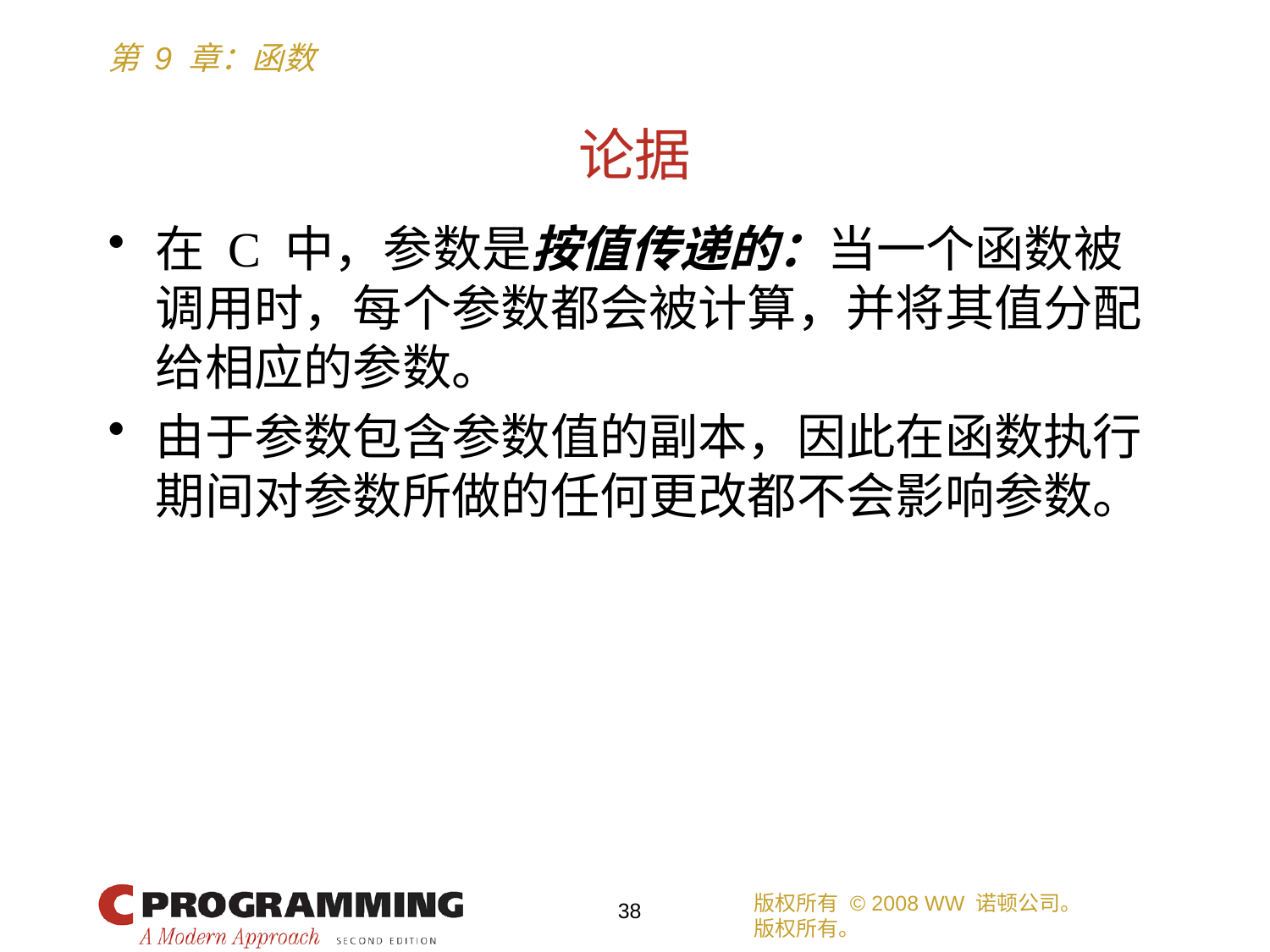

# 论据
在 C 中，参数是按值传递的：当一个函数被调用时，每个参数都会被计算，并将其值分配给相应的参数。
由于参数包含参数值的副本，因此在函数执行期间对参数所做的任何更改都不会影响参数。
版权所有 © 2008 WW 诺顿公司。
版权所有。
38